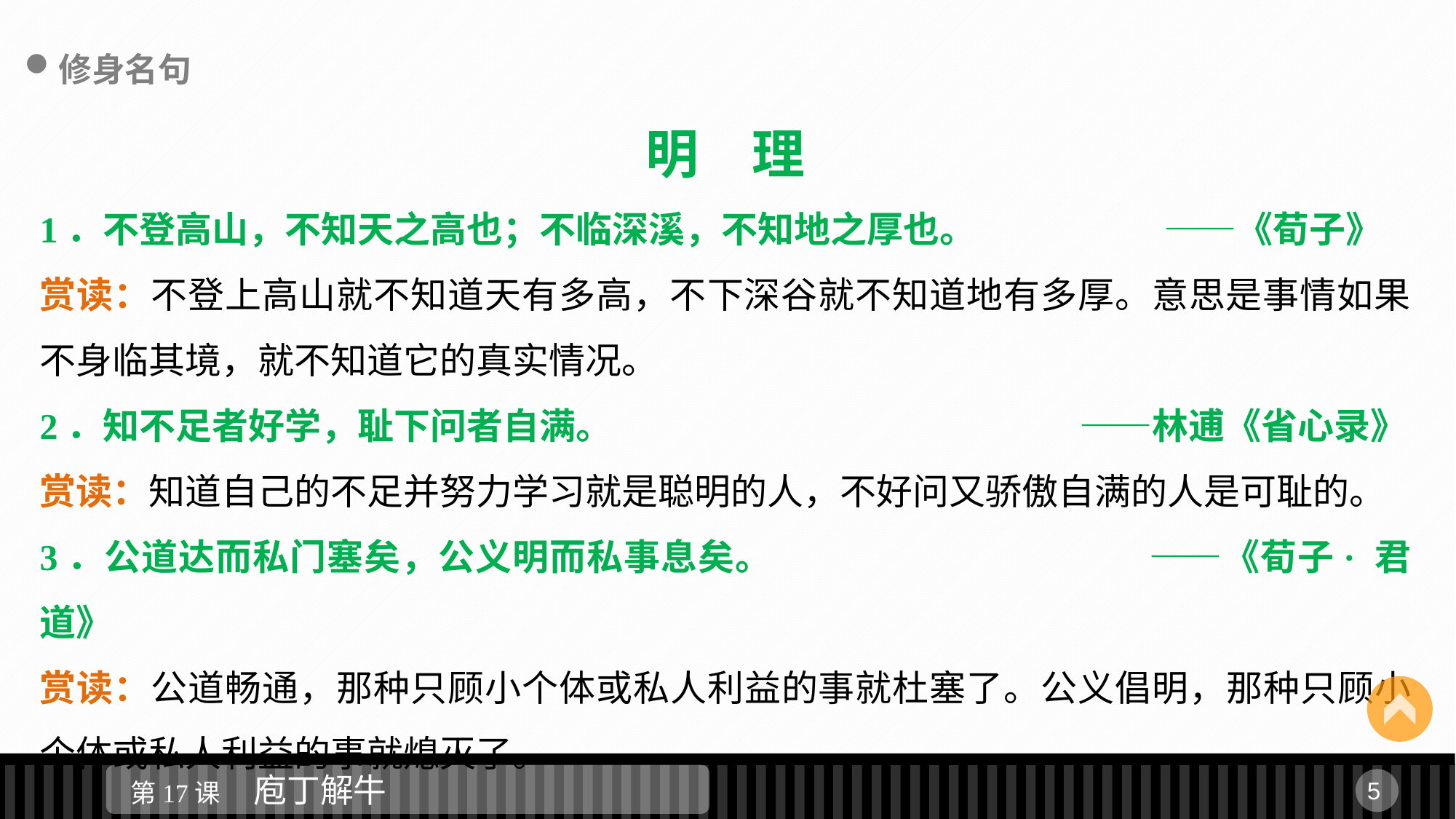

修身名句
明　理
1．不登高山，不知天之高也；不临深溪，不知地之厚也。		    ——《荀子》
赏读：不登上高山就不知道天有多高，不下深谷就不知道地有多厚。意思是事情如果不身临其境，就不知道它的真实情况。
2．知不足者好学，耻下问者自满。                          		       ——林逋《省心录》
赏读：知道自己的不足并努力学习就是聪明的人，不好问又骄傲自满的人是可耻的。
3．公道达而私门塞矣，公义明而私事息矣。				——《荀子· 君道》
赏读：公道畅通，那种只顾小个体或私人利益的事就杜塞了。公义倡明，那种只顾小个体或私人利益的事就熄灭了。